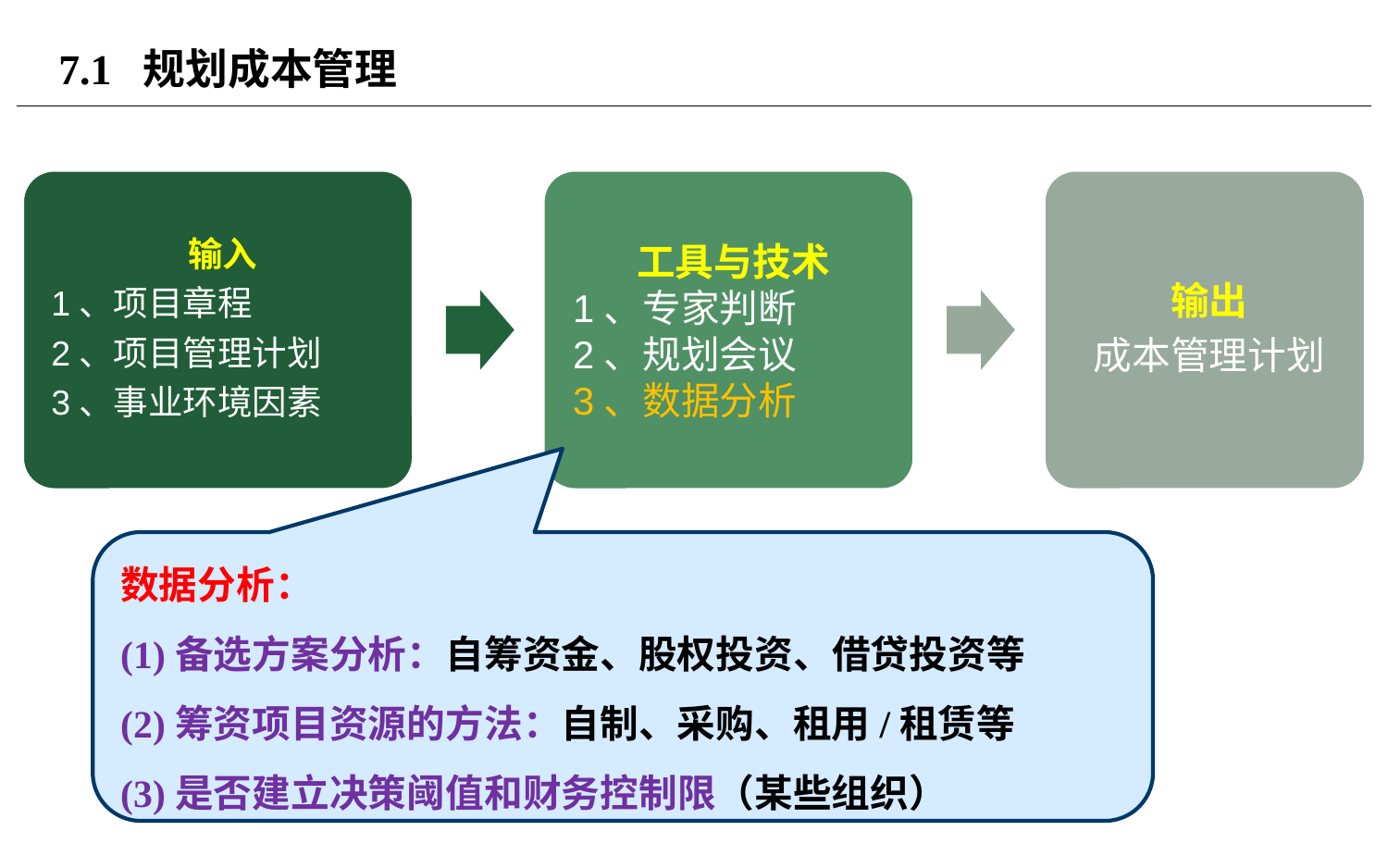

# 7.1  规划成本管理
输入
1、项目章程
2、项目管理计划
3、事业环境因素

工具与技术
1、专家判断
2、规划会议
3、数据分析

输出
成本管理计划

数据分析：
(1)备选方案分析：自筹资金、股权投资、借贷投资等
(2)筹资项目资源的方法：自制、采购、租用/租赁等
(3)是否建立决策阈值和财务控制限（某些组织）